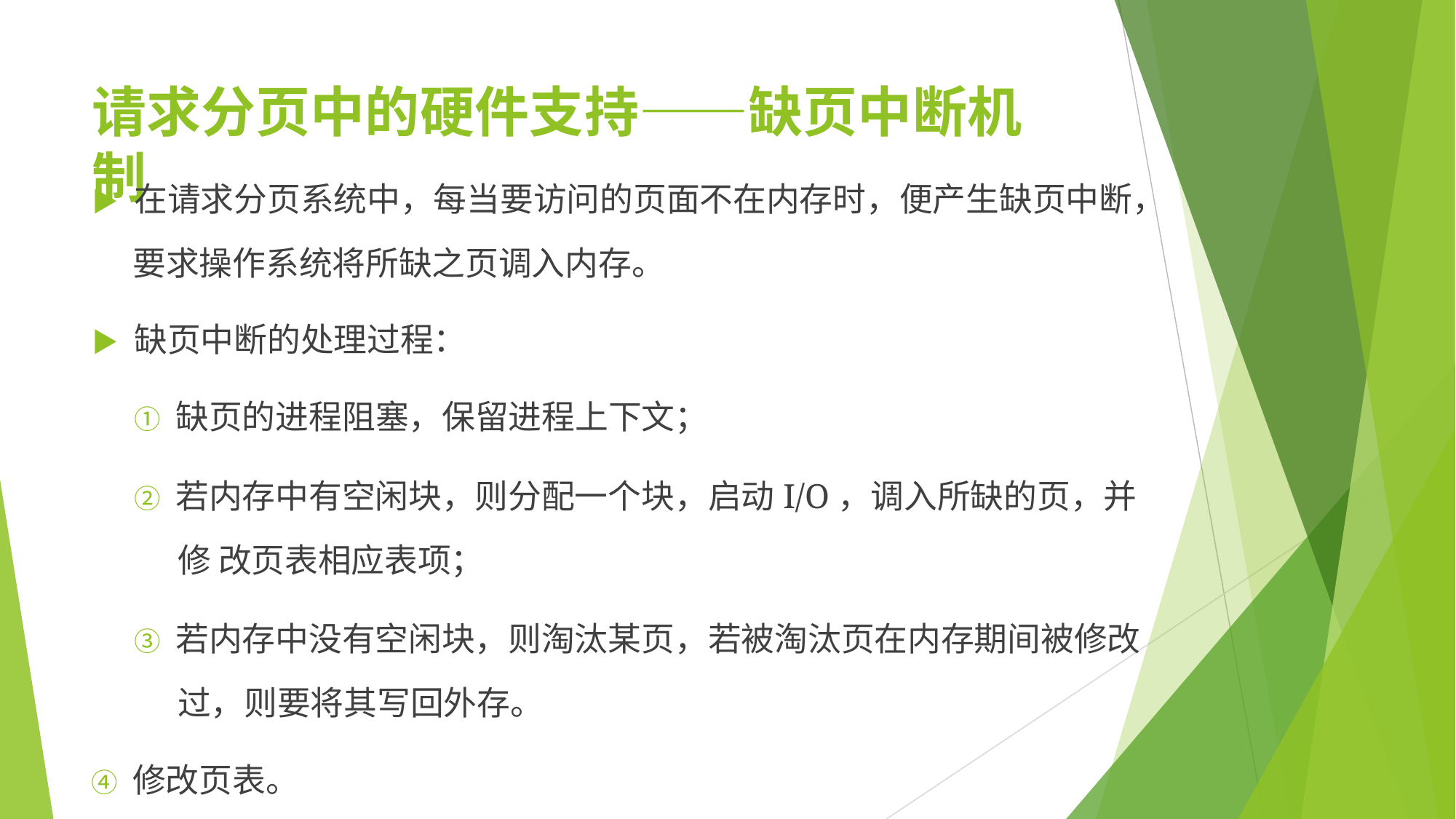

# 请求分页中的硬件支持——缺页中断机制
▶	在请求分页系统中，每当要访问的页面不在内存时，便产生缺页中断，
要求操作系统将所缺之页调入内存。

▶	缺页中断的处理过程：

① 缺页的进程阻塞，保留进程上下文；
② 若内存中有空闲块，则分配一个块，启动I/O，调入所缺的页，并修 改页表相应表项；
③ 若内存中没有空闲块，则淘汰某页，若被淘汰页在内存期间被修改 过，则要将其写回外存。

④ 修改页表。